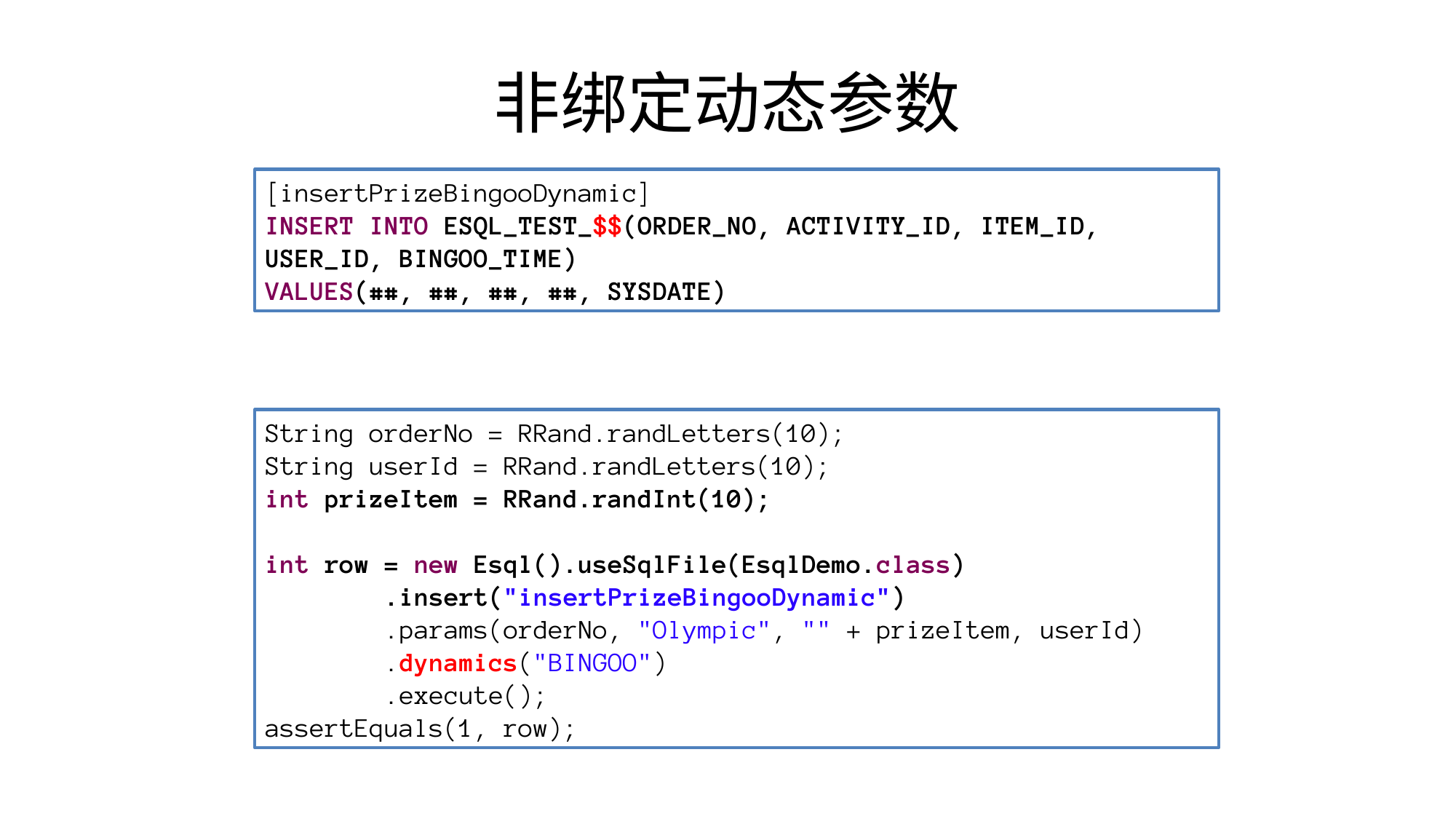

# 非绑定动态参数
[insertPrizeBingooDynamic]
INSERT INTO ESQL_TEST_$$(ORDER_NO, ACTIVITY_ID, ITEM_ID, USER_ID, BINGOO_TIME)
VALUES(##, ##, ##, ##, SYSDATE)
String orderNo = RRand.randLetters(10);
String userId = RRand.randLetters(10);
int prizeItem = RRand.randInt(10);

int row = new Esql().useSqlFile(EsqlDemo.class)
        .insert("insertPrizeBingooDynamic")
        .params(orderNo, "Olympic", "" + prizeItem, userId)
        .dynamics("BINGOO")
        .execute();
assertEquals(1, row);